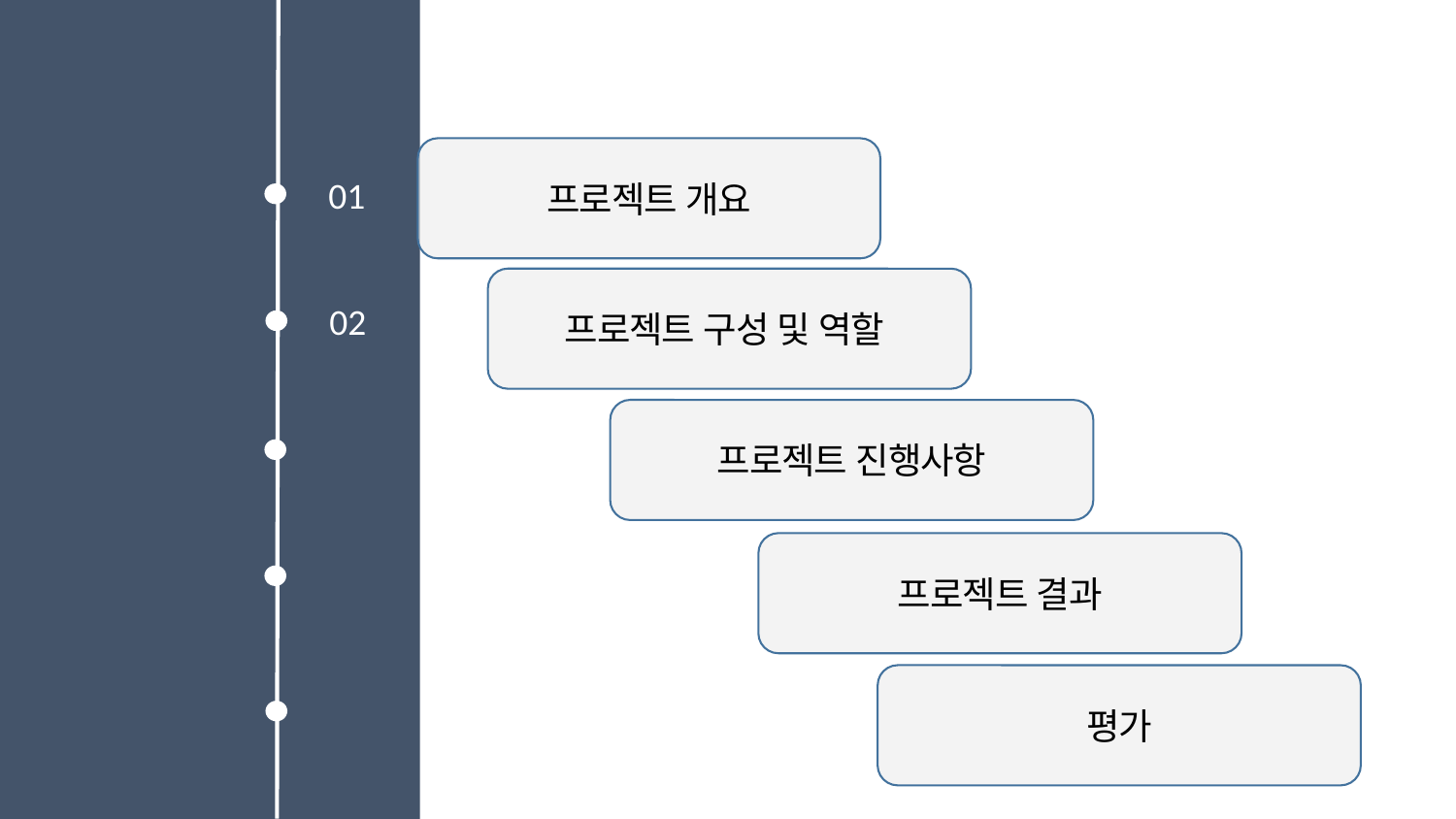

INDEX

프로젝트 개요
01

프로젝트 구성 및 역할
02

프로젝트 진행사항
03

프로젝트 결과
04

05

평가